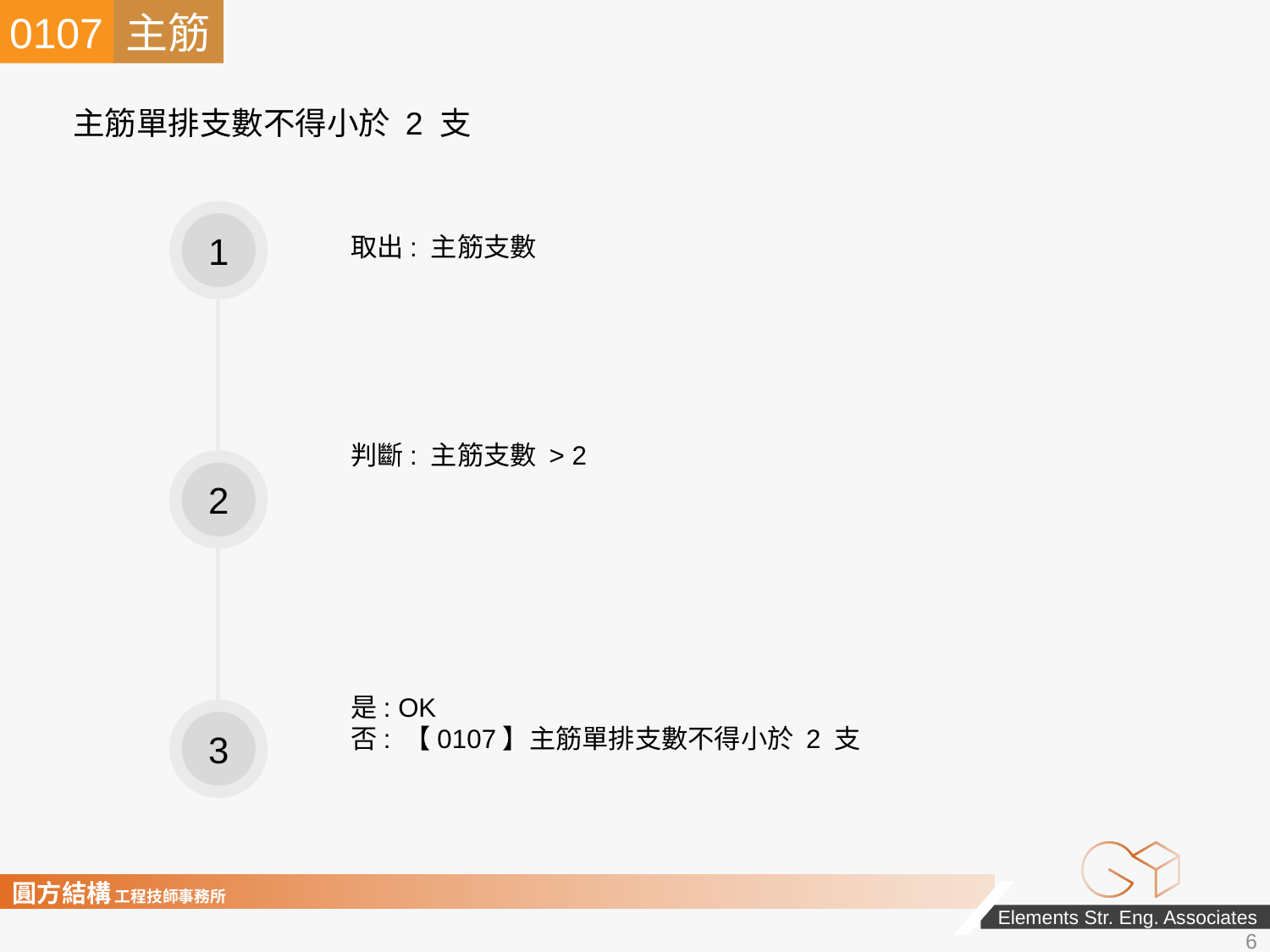

0107
主筋
主筋單排支數不得小於 2 支
1

取出: 主筋支數
判斷: 主筋支數 > 2
2

是: OK
否: 【0107】主筋單排支數不得小於 2 支
3

6